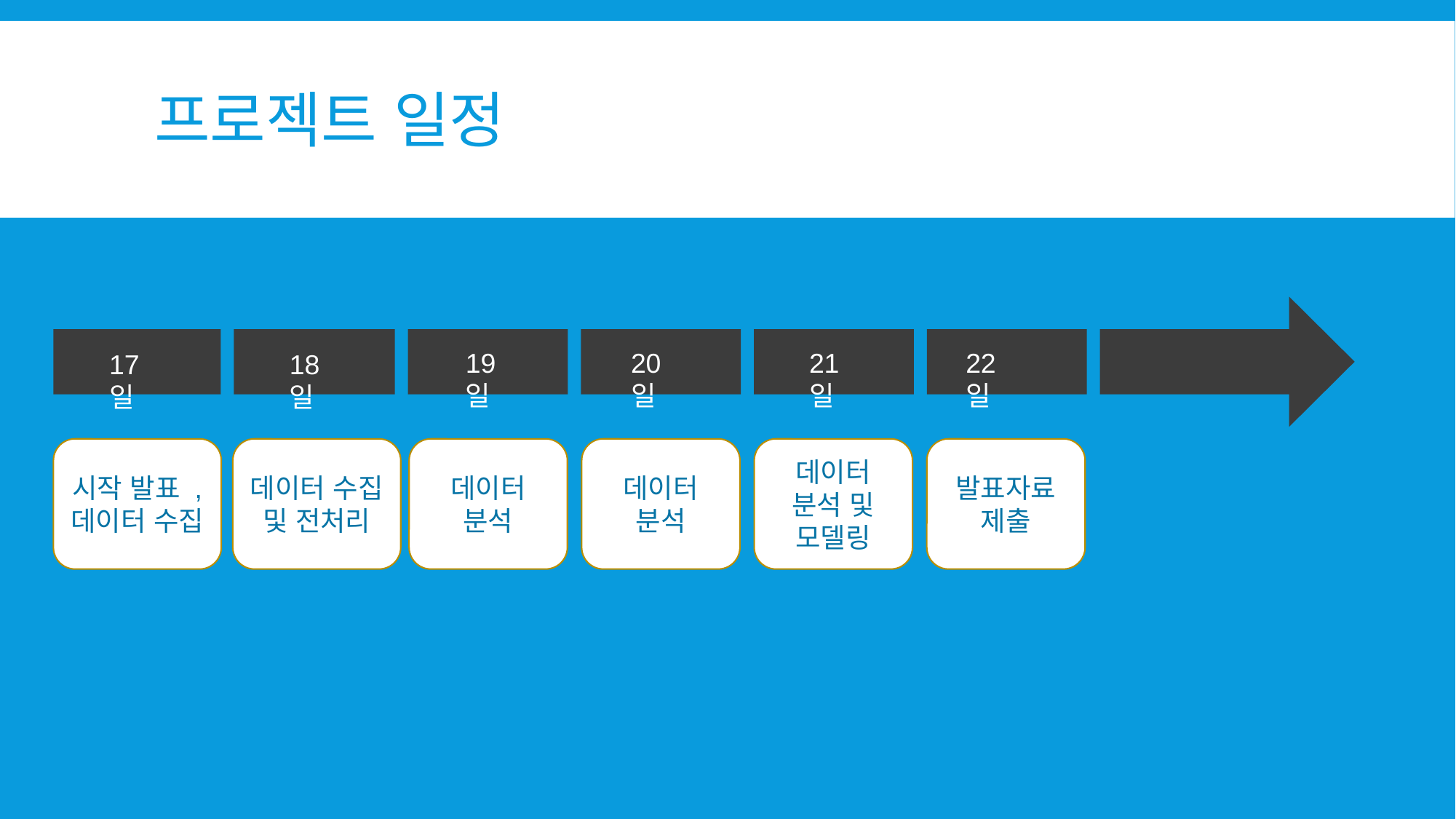

# 프로젝트 일정

19일
20일
21일
22일
17일
18일
시작 발표 ,
데이터 수집
데이터 수집 및 전처리
데이터 분석
데이터 분석
데이터 분석 및 모델링
발표자료 제출